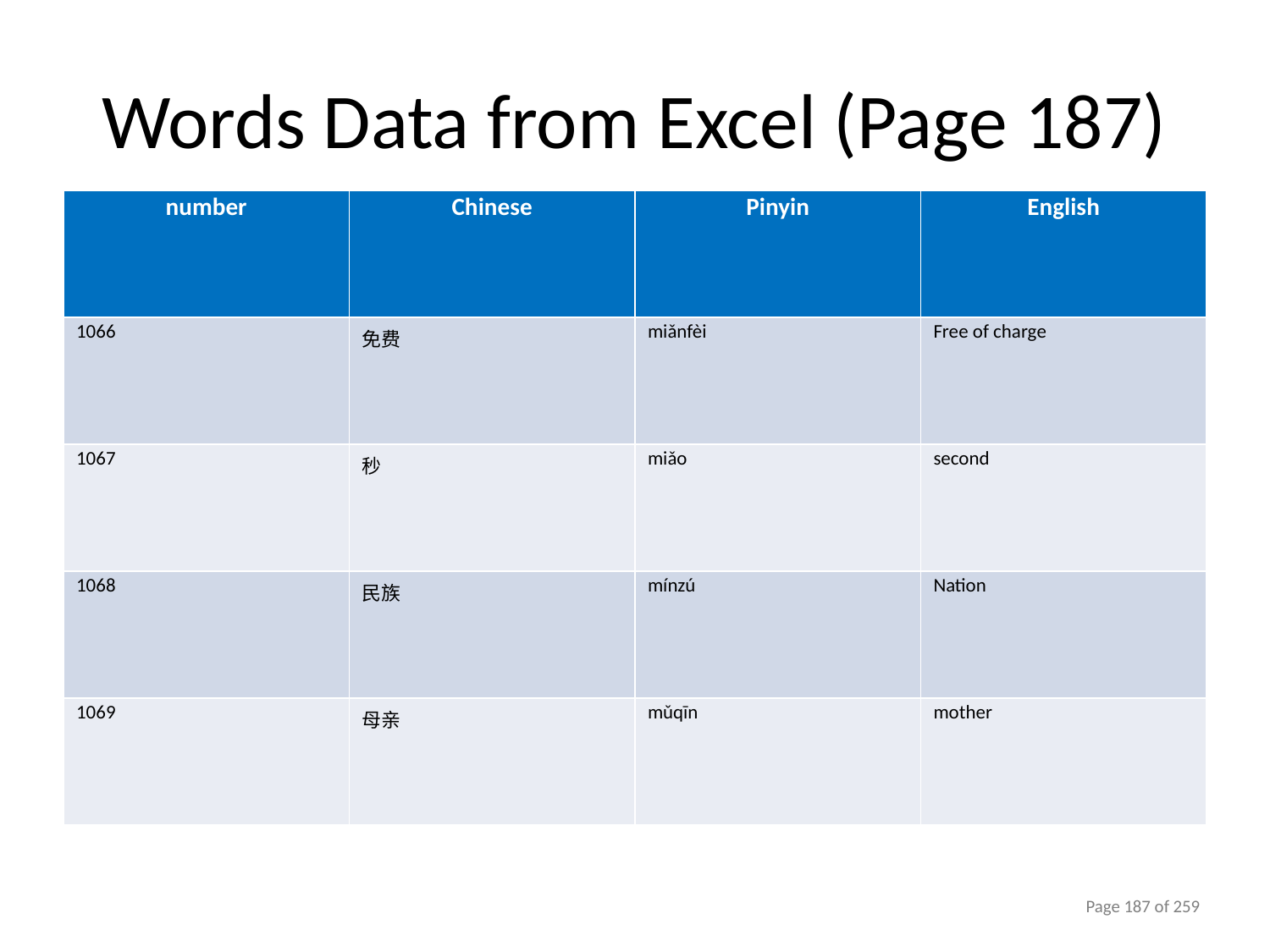

# Words Data from Excel (Page 187)
| number | Chinese | Pinyin | English |
| --- | --- | --- | --- |
| 1066 | 免费 | miǎnfèi | Free of charge |
| 1067 | 秒 | miǎo | second |
| 1068 | 民族 | mínzú | Nation |
| 1069 | 母亲 | mǔqīn | mother |

Page 187 of 259